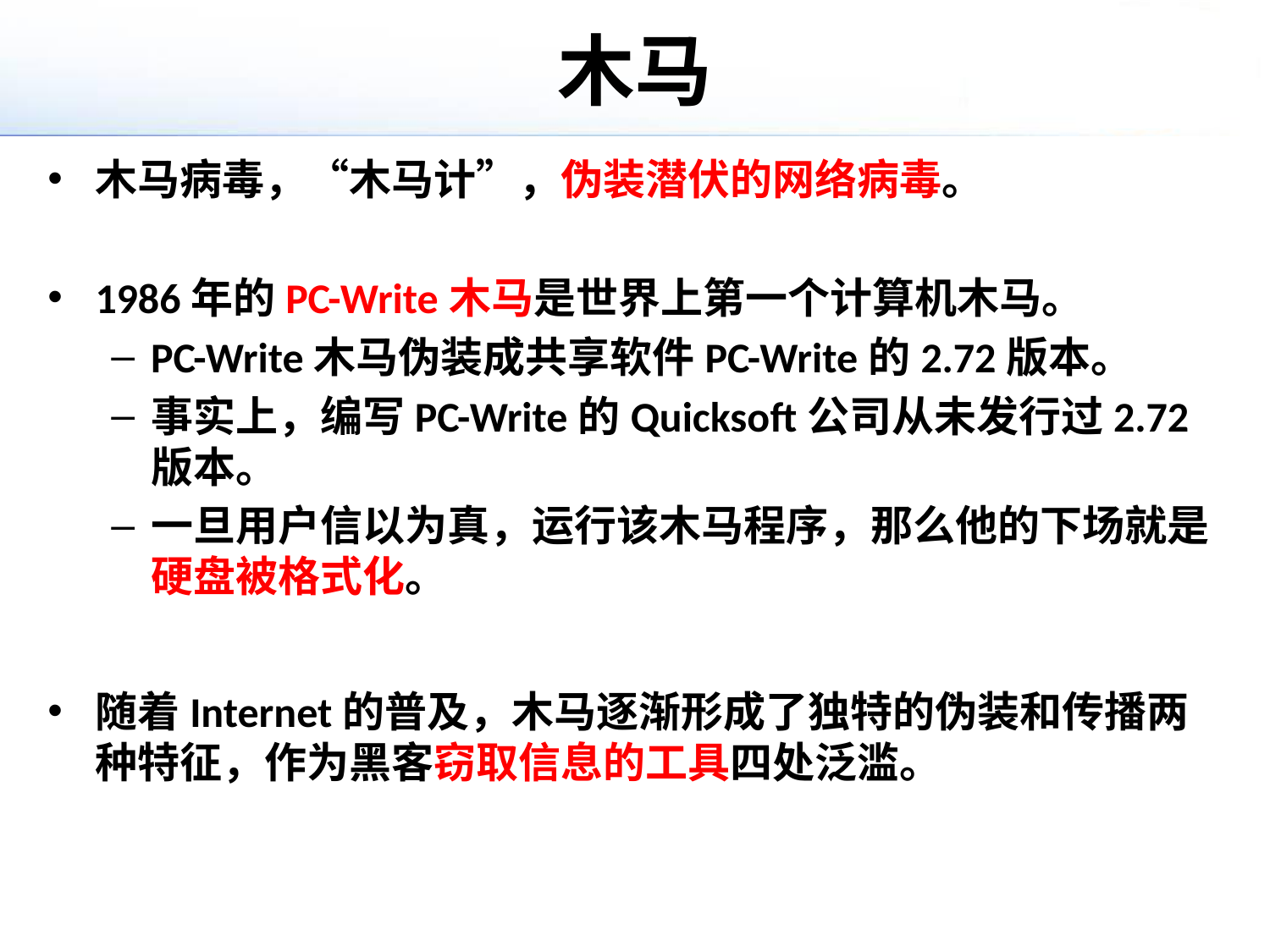

# 木马
木马病毒，“木马计”，伪装潜伏的网络病毒。

1986年的PC-Write木马是世界上第一个计算机木马。
PC-Write木马伪装成共享软件PC-Write的2.72版本。
事实上，编写PC-Write的Quicksoft公司从未发行过2.72版本。
一旦用户信以为真，运行该木马程序，那么他的下场就是硬盘被格式化。

随着Internet的普及，木马逐渐形成了独特的伪装和传播两种特征，作为黑客窃取信息的工具四处泛滥。